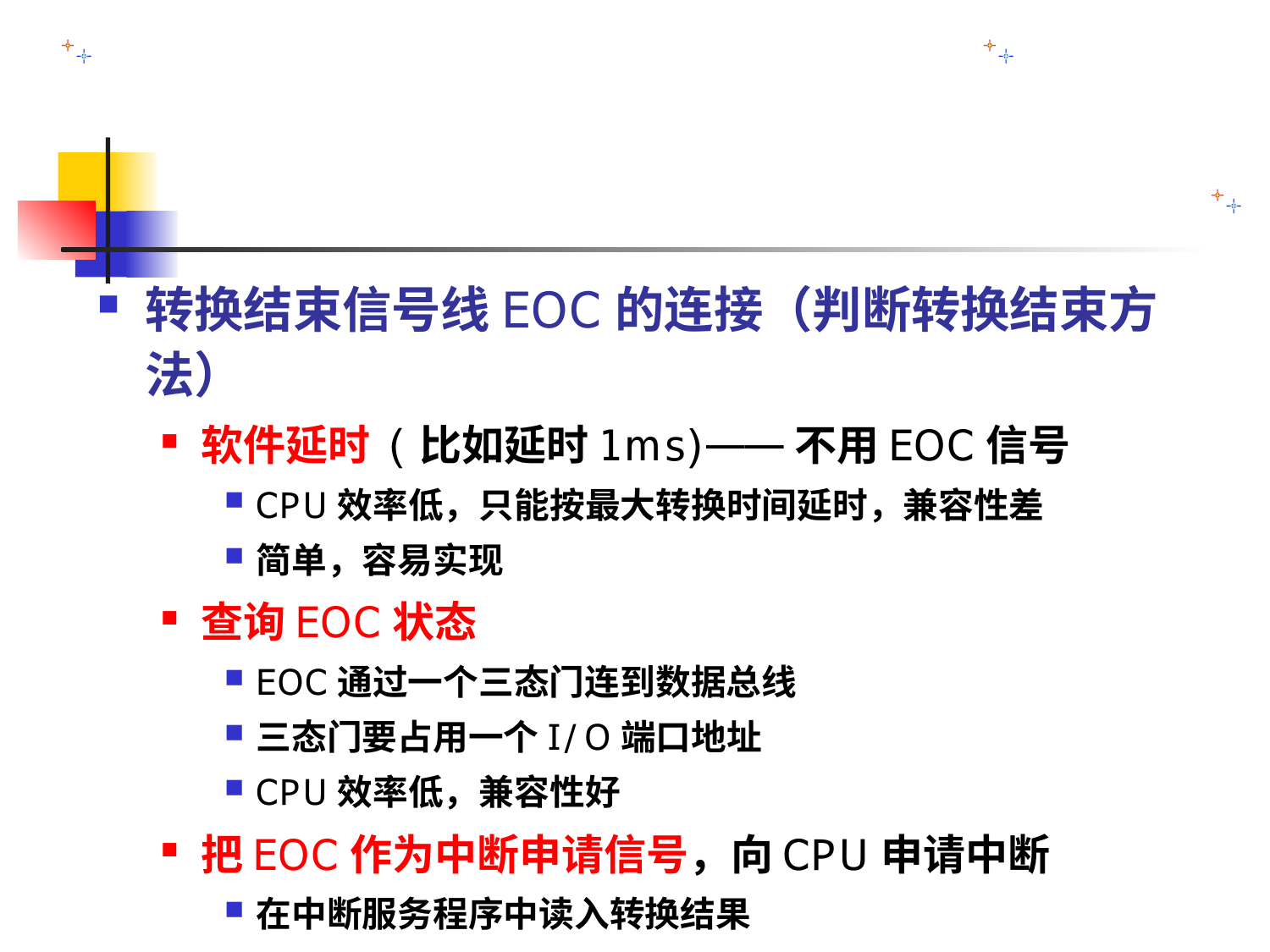

#
转换结束信号线EOC的连接（判断转换结束方法）
软件延时 (比如延时1ms)——不用EOC信号
CPU效率低，只能按最大转换时间延时，兼容性差
简单，容易实现
查询EOC状态
EOC通过一个三态门连到数据总线
三态门要占用一个I/O端口地址
CPU效率低，兼容性好
把EOC作为中断申请信号，向CPU申请中断
在中断服务程序中读入转换结果
CPU效率高，兼容性好